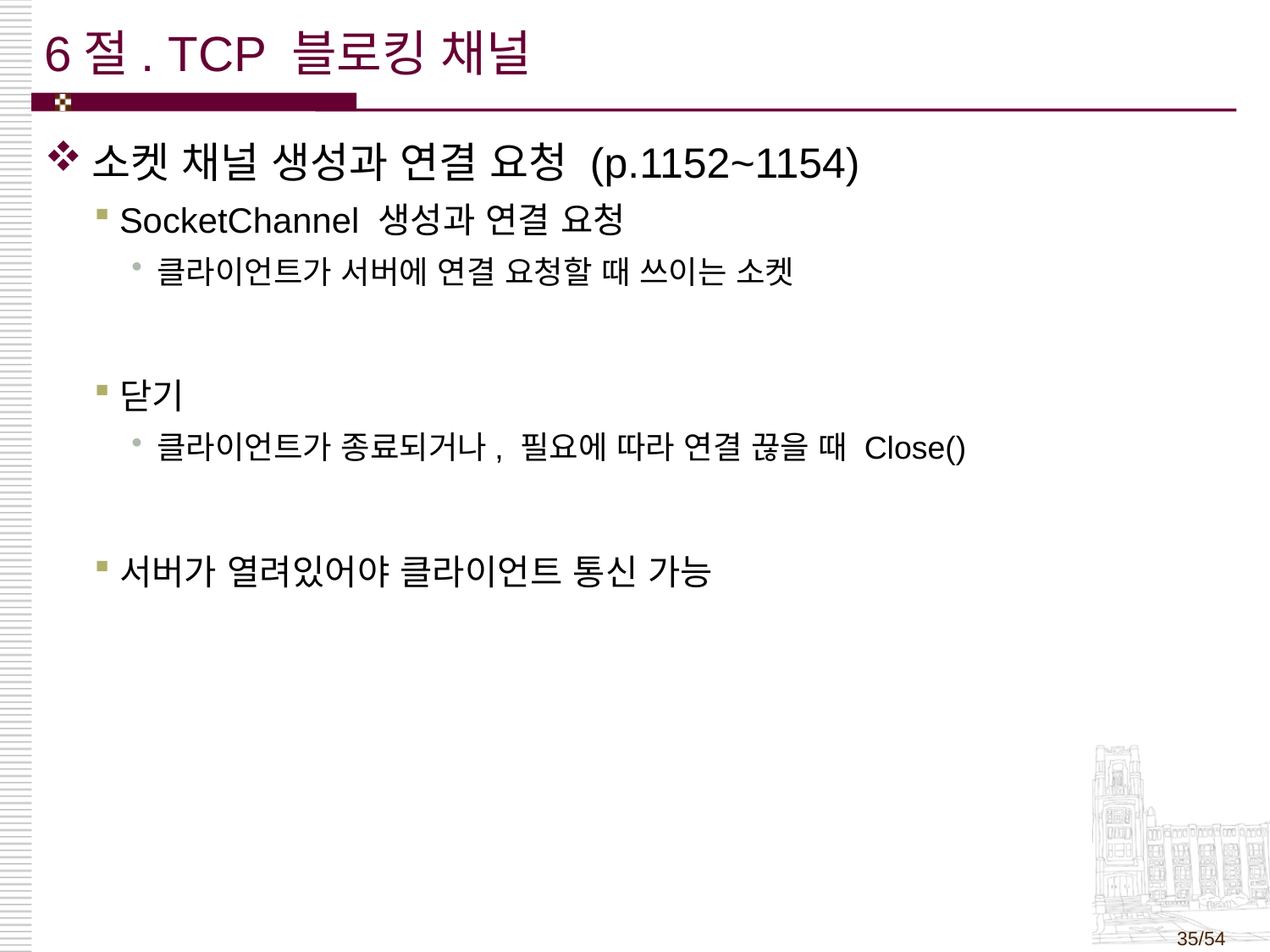

# 6절. TCP 블로킹 채널
소켓 채널 생성과 연결 요청 (p.1152~1154)
SocketChannel 생성과 연결 요청
클라이언트가 서버에 연결 요청할 때 쓰이는 소켓

닫기
클라이언트가 종료되거나, 필요에 따라 연결 끊을 때 Close()

서버가 열려있어야 클라이언트 통신 가능